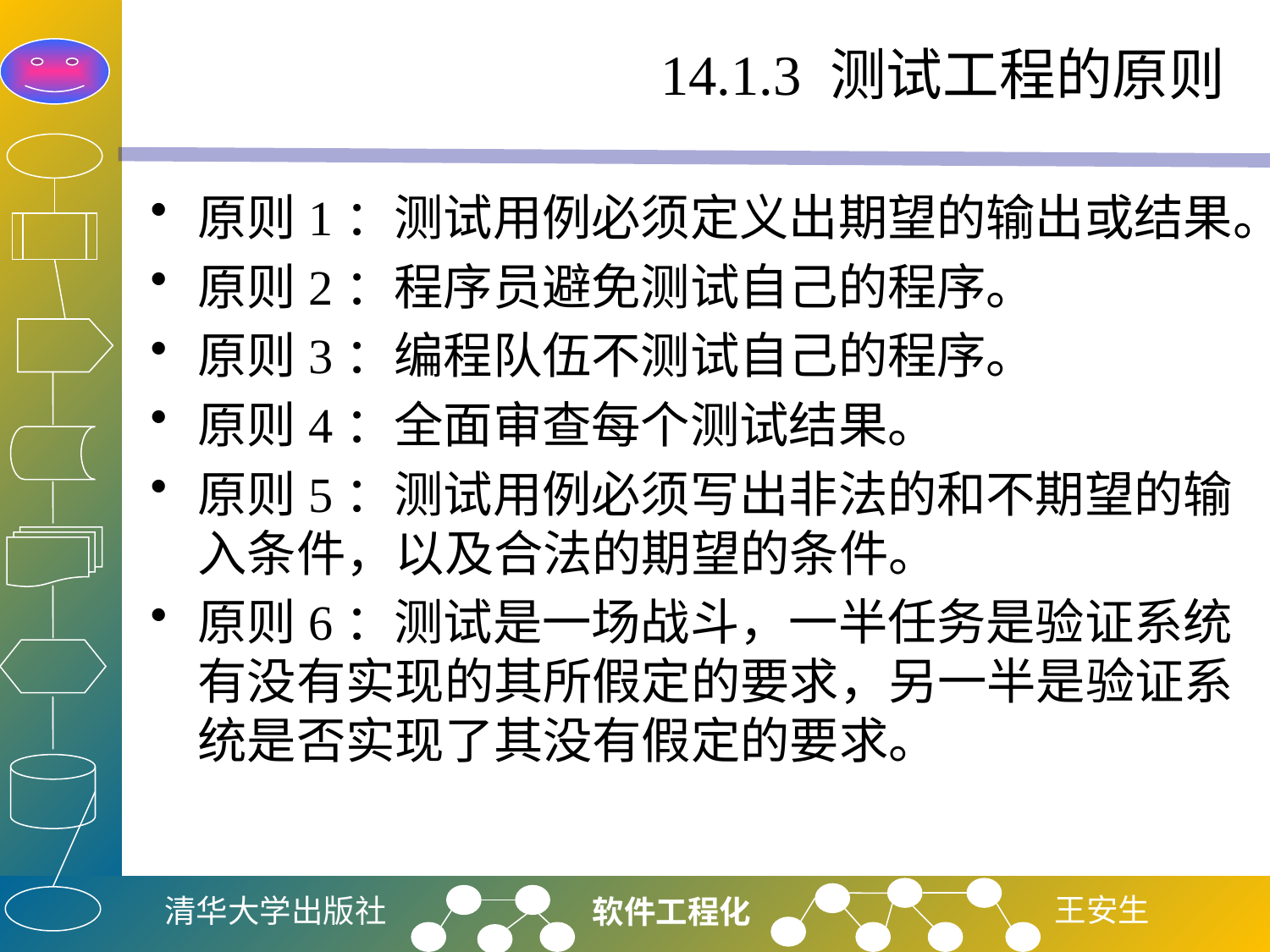

# 14.1.3 测试工程的原则
原则1：测试用例必须定义出期望的输出或结果。
原则2：程序员避免测试自己的程序。
原则3：编程队伍不测试自己的程序。
原则4：全面审查每个测试结果。
原则5：测试用例必须写出非法的和不期望的输入条件，以及合法的期望的条件。
原则6：测试是一场战斗，一半任务是验证系统有没有实现的其所假定的要求，另一半是验证系统是否实现了其没有假定的要求。